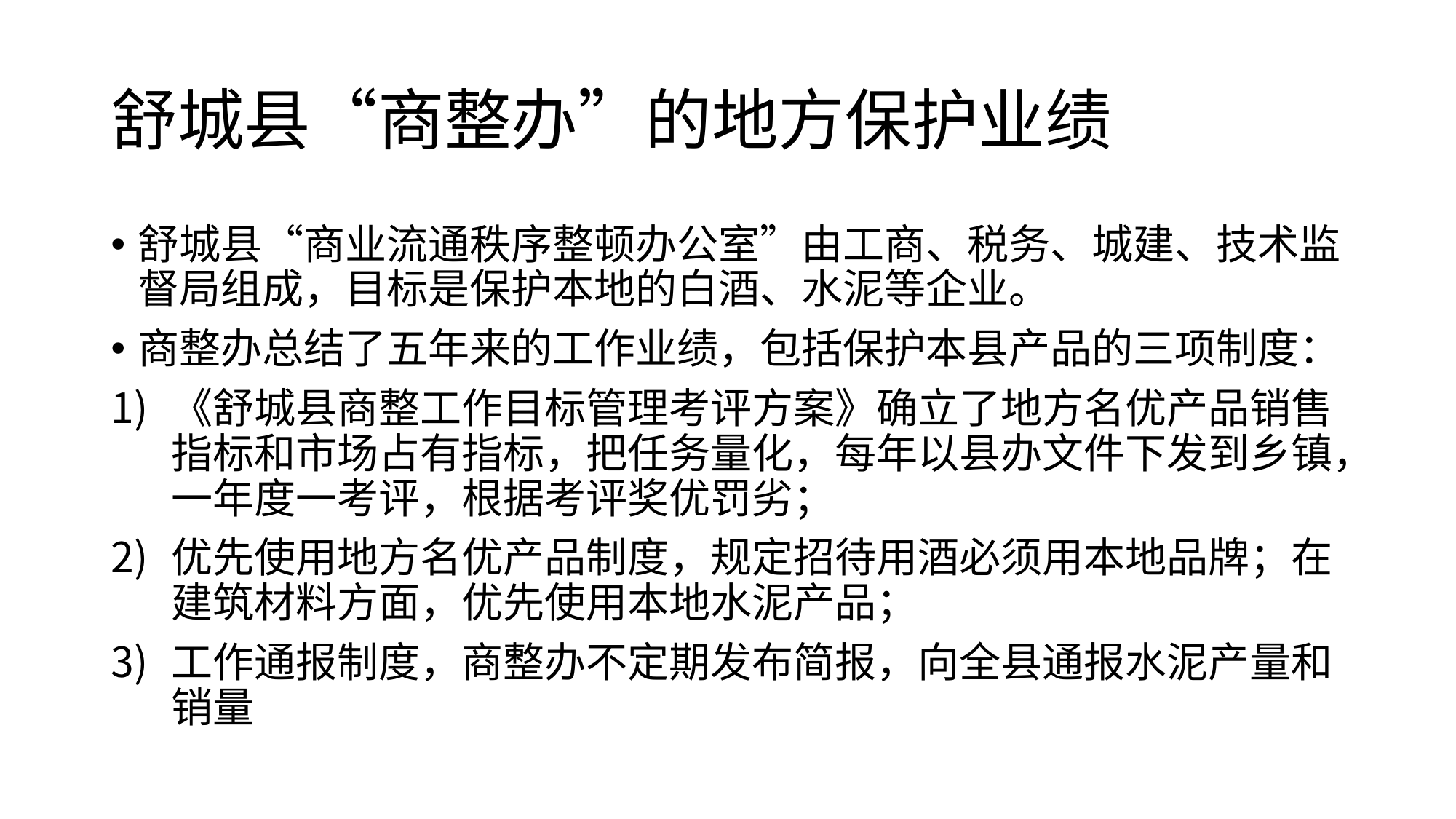

# 舒城县“商整办”的地方保护业绩
舒城县“商业流通秩序整顿办公室”由工商、税务、城建、技术监督局组成，目标是保护本地的白酒、水泥等企业。
商整办总结了五年来的工作业绩，包括保护本县产品的三项制度：
《舒城县商整工作目标管理考评方案》确立了地方名优产品销售指标和市场占有指标，把任务量化，每年以县办文件下发到乡镇，一年度一考评，根据考评奖优罚劣；
优先使用地方名优产品制度，规定招待用酒必须用本地品牌；在建筑材料方面，优先使用本地水泥产品；
工作通报制度，商整办不定期发布简报，向全县通报水泥产量和销量